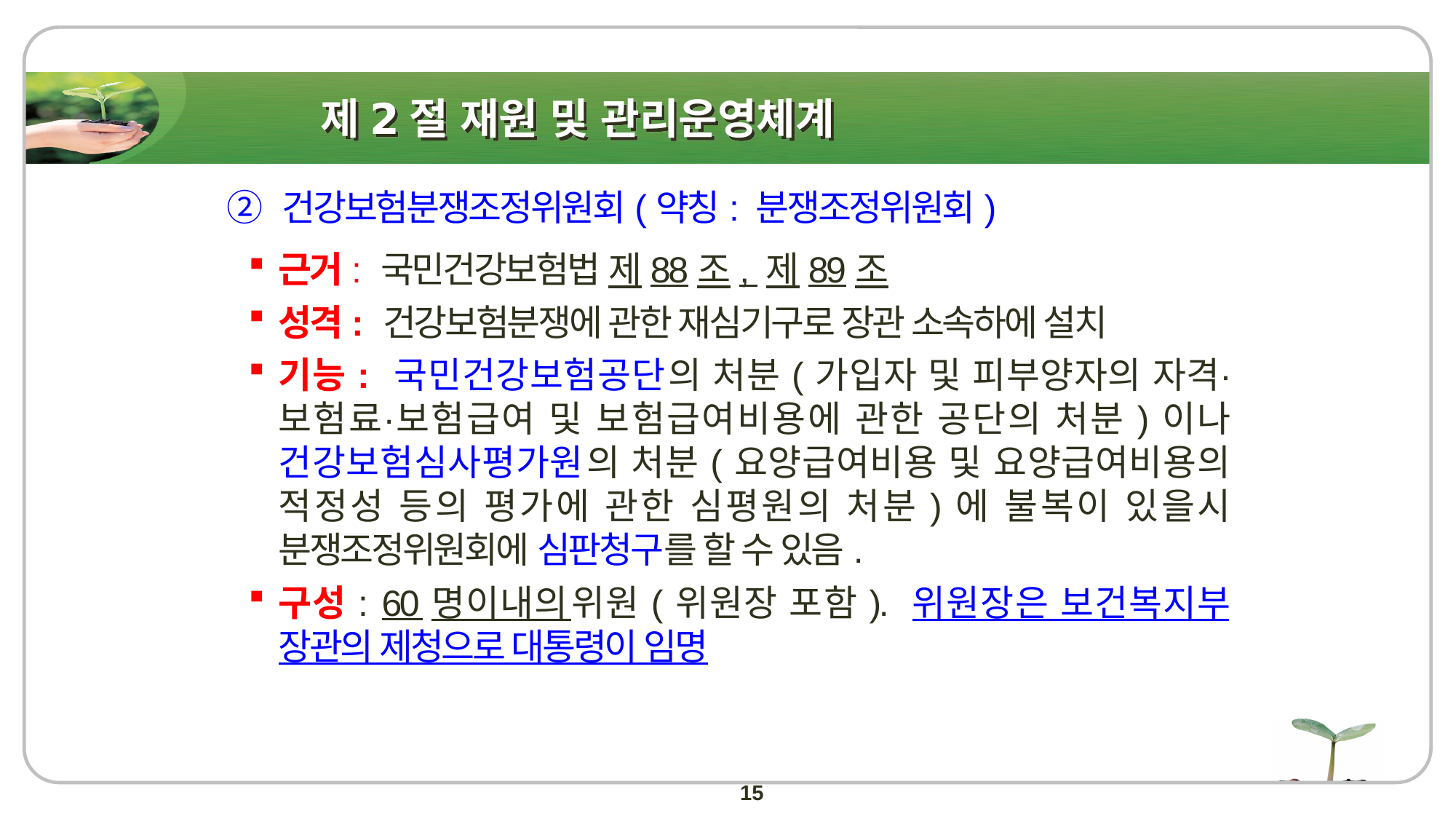

# 제2절 재원 및 관리운영체계
② 건강보험분쟁조정위원회(약칭: 분쟁조정위원회)
근거: 국민건강보험법 제88조, 제89조
성격: 건강보험분쟁에 관한 재심기구로 장관 소속하에 설치
기능: 국민건강보험공단의 처분(가입자 및 피부양자의 자격∙보험료∙보험급여 및 보험급여비용에 관한 공단의 처분)이나 건강보험심사평가원의 처분(요양급여비용 및 요양급여비용의 적정성 등의 평가에 관한 심평원의 처분)에 불복이 있을시 분쟁조정위원회에 심판청구를 할 수 있음.
구성: 60명이내의위원(위원장 포함). 위원장은 보건복지부 장관의 제청으로 대통령이 임명

15